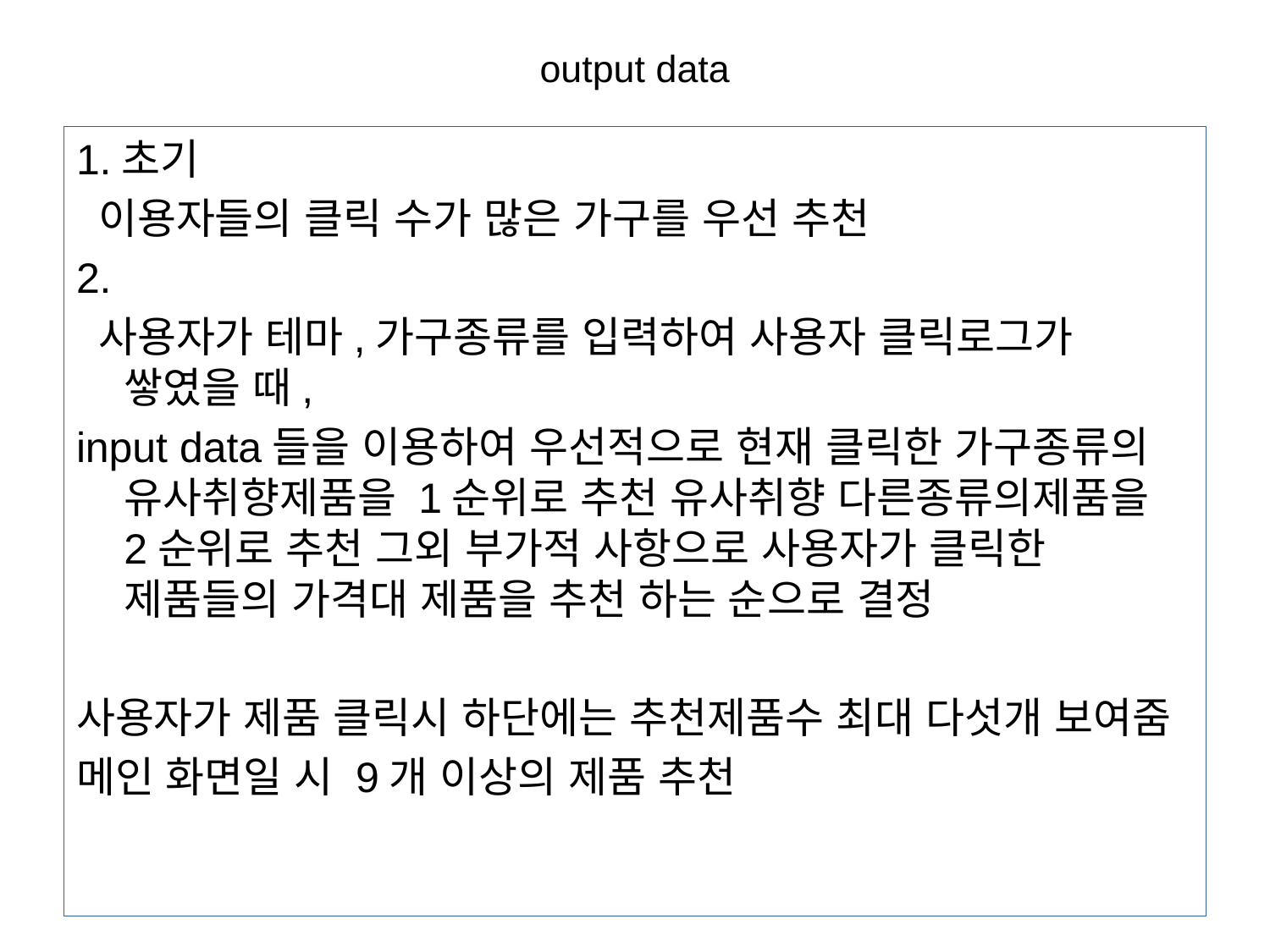

# output data
1.초기
 이용자들의 클릭 수가 많은 가구를 우선 추천
2.
 사용자가 테마,가구종류를 입력하여 사용자 클릭로그가 쌓였을 때,
input data들을 이용하여 우선적으로 현재 클릭한 가구종류의 유사취향제품을 1순위로 추천 유사취향 다른종류의제품을 2순위로 추천 그외 부가적 사항으로 사용자가 클릭한 제품들의 가격대 제품을 추천 하는 순으로 결정

사용자가 제품 클릭시 하단에는 추천제품수 최대 다섯개 보여줌
메인 화면일 시 9개 이상의 제품 추천